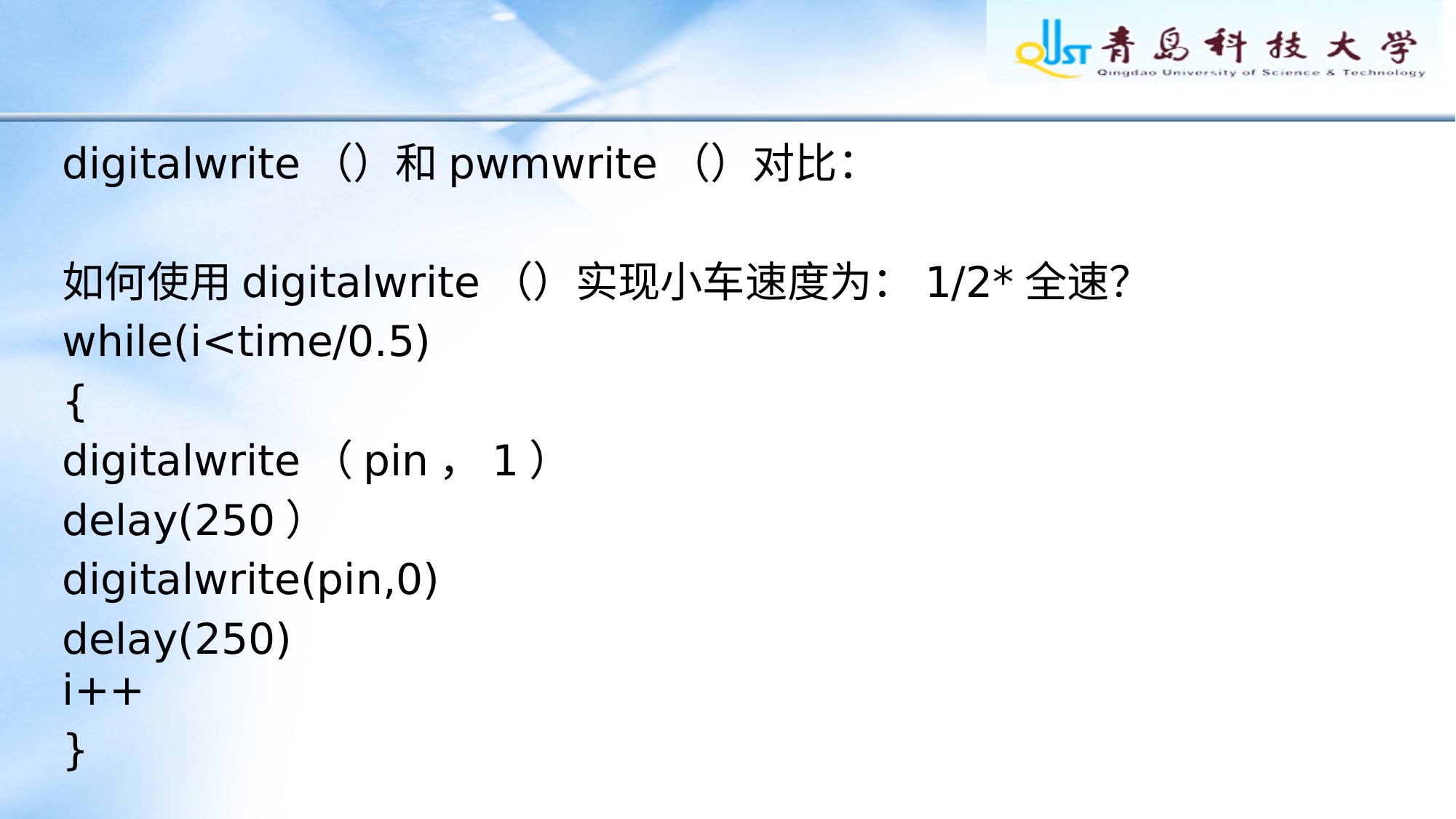

#
digitalwrite（）和pwmwrite（）对比：

如何使用digitalwrite（）实现小车速度为：1/2*全速？
while(i<time/0.5)
{
digitalwrite（pin，1）
delay(250）
digitalwrite(pin,0)
delay(250)
i++
}